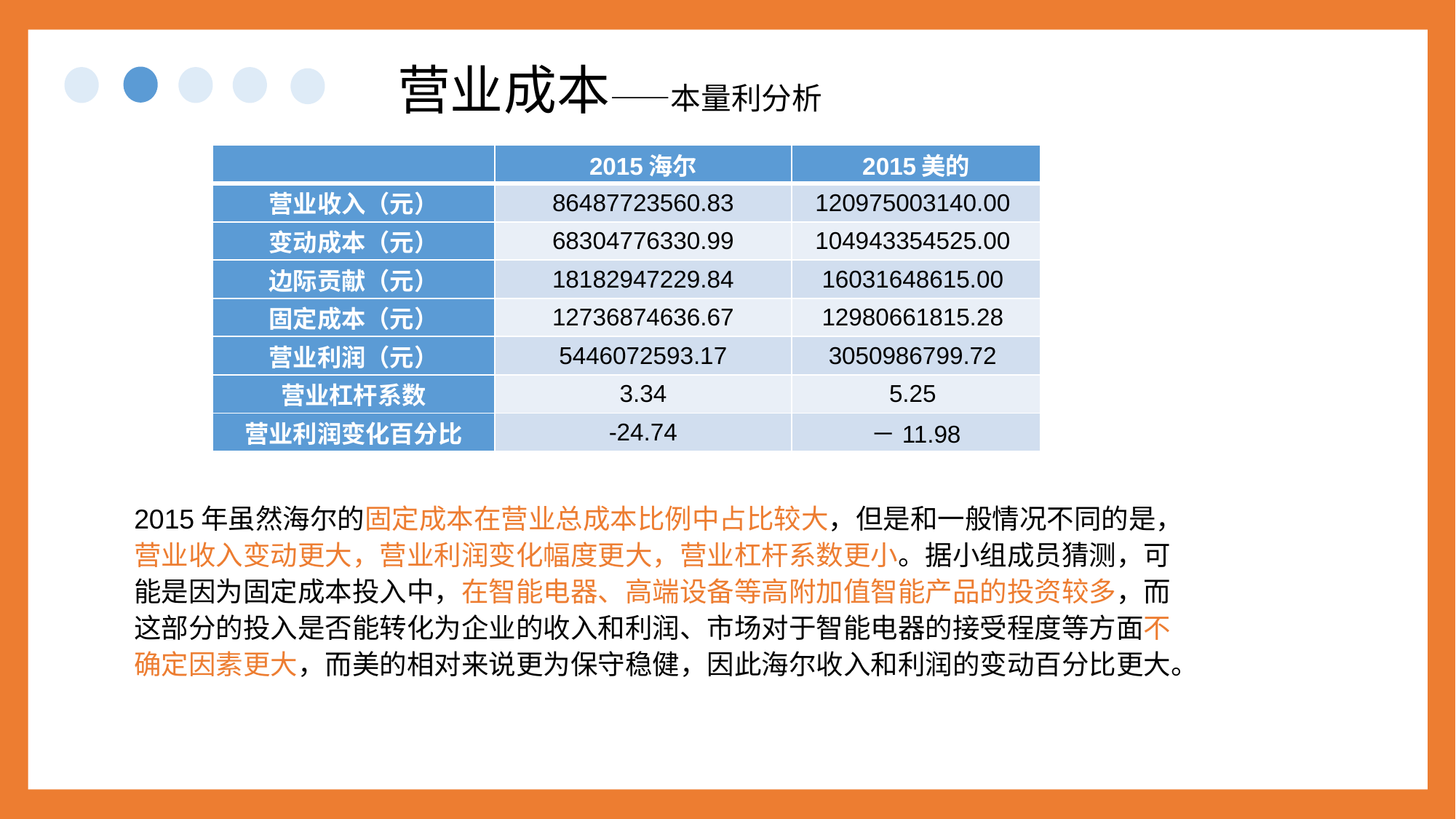

营业成本——本量利分析

|  | 2015海尔 | 2015美的 |
| --- | --- | --- |
| 营业收入（元） | 86487723560.83 | 120975003140.00 |
| 变动成本（元） | 68304776330.99 | 104943354525.00 |
| 边际贡献（元） | 18182947229.84 | 16031648615.00 |
| 固定成本（元） | 12736874636.67 | 12980661815.28 |
| 营业利润（元） | 5446072593.17 | 3050986799.72 |
| 营业杠杆系数 | 3.34 | 5.25 |
| 营业利润变化百分比 | -24.74 | －11.98 |
2015年虽然海尔的固定成本在营业总成本比例中占比较大，但是和一般情况不同的是，营业收入变动更大，营业利润变化幅度更大，营业杠杆系数更小。据小组成员猜测，可能是因为固定成本投入中，在智能电器、高端设备等高附加值智能产品的投资较多，而这部分的投入是否能转化为企业的收入和利润、市场对于智能电器的接受程度等方面不确定因素更大，而美的相对来说更为保守稳健，因此海尔收入和利润的变动百分比更大。